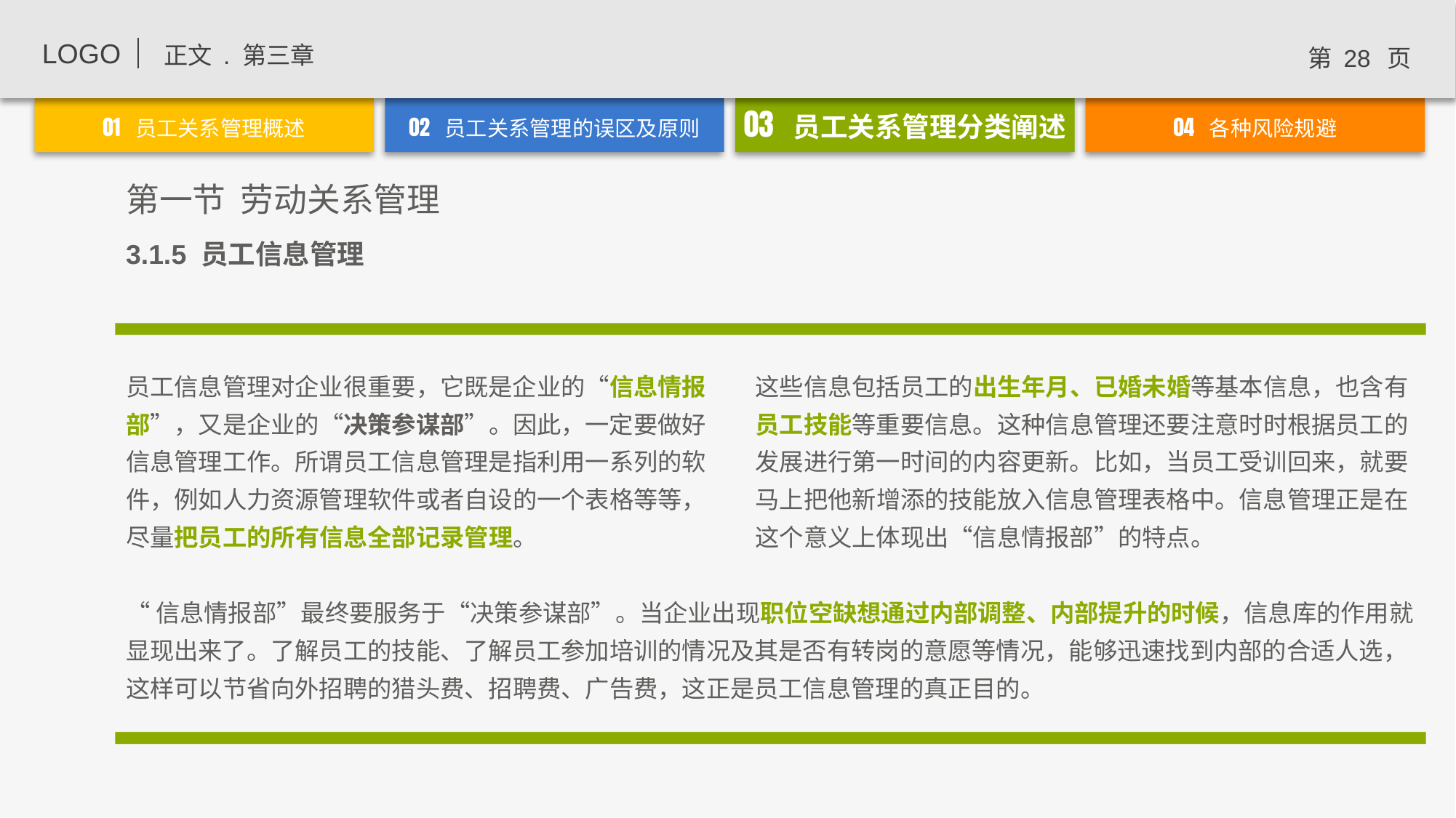

3.1.5 员工信息管理

员工信息管理对企业很重要，它既是企业的“信息情报部”，又是企业的“决策参谋部”。因此，一定要做好信息管理工作。所谓员工信息管理是指利用一系列的软件，例如人力资源管理软件或者自设的一个表格等等，尽量把员工的所有信息全部记录管理。
这些信息包括员工的出生年月、已婚未婚等基本信息，也含有员工技能等重要信息。这种信息管理还要注意时时根据员工的发展进行第一时间的内容更新。比如，当员工受训回来，就要马上把他新增添的技能放入信息管理表格中。信息管理正是在这个意义上体现出“信息情报部”的特点。
“信息情报部”最终要服务于“决策参谋部”。当企业出现职位空缺想通过内部调整、内部提升的时候，信息库的作用就显现出来了。了解员工的技能、了解员工参加培训的情况及其是否有转岗的意愿等情况，能够迅速找到内部的合适人选，这样可以节省向外招聘的猎头费、招聘费、广告费，这正是员工信息管理的真正目的。